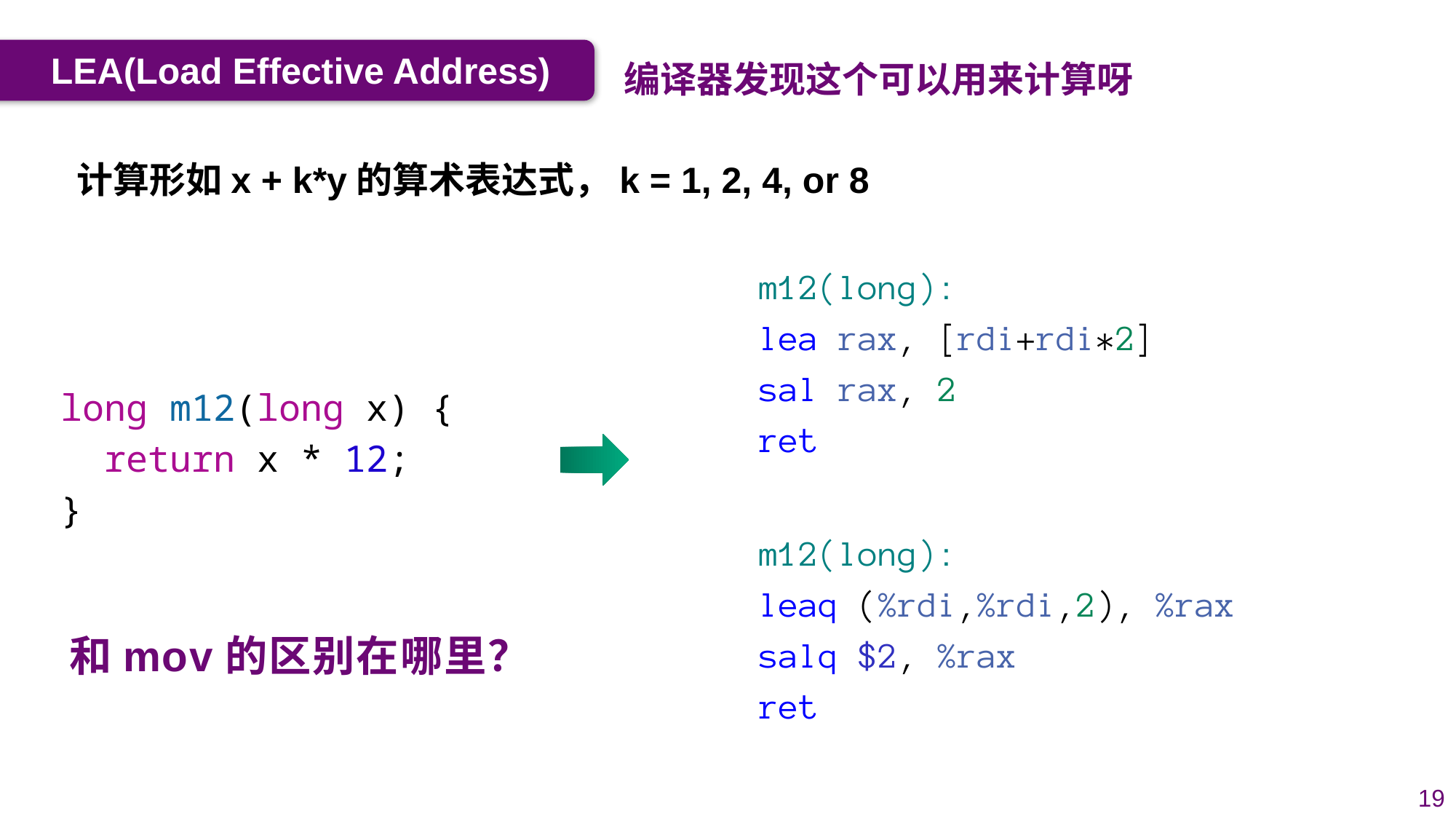

编译器发现这个可以用来计算呀

LEA(Load Effective Address)
计算形如x + k*y的算术表达式，k = 1, 2, 4, or 8
m12(long):
lea rax, [rdi+rdi*2]
sal rax, 2
ret
long m12(long x) {
  return x * 12;
}

m12(long):
leaq (%rdi,%rdi,2), %rax
salq $2, %rax
ret
和mov的区别在哪里？
19